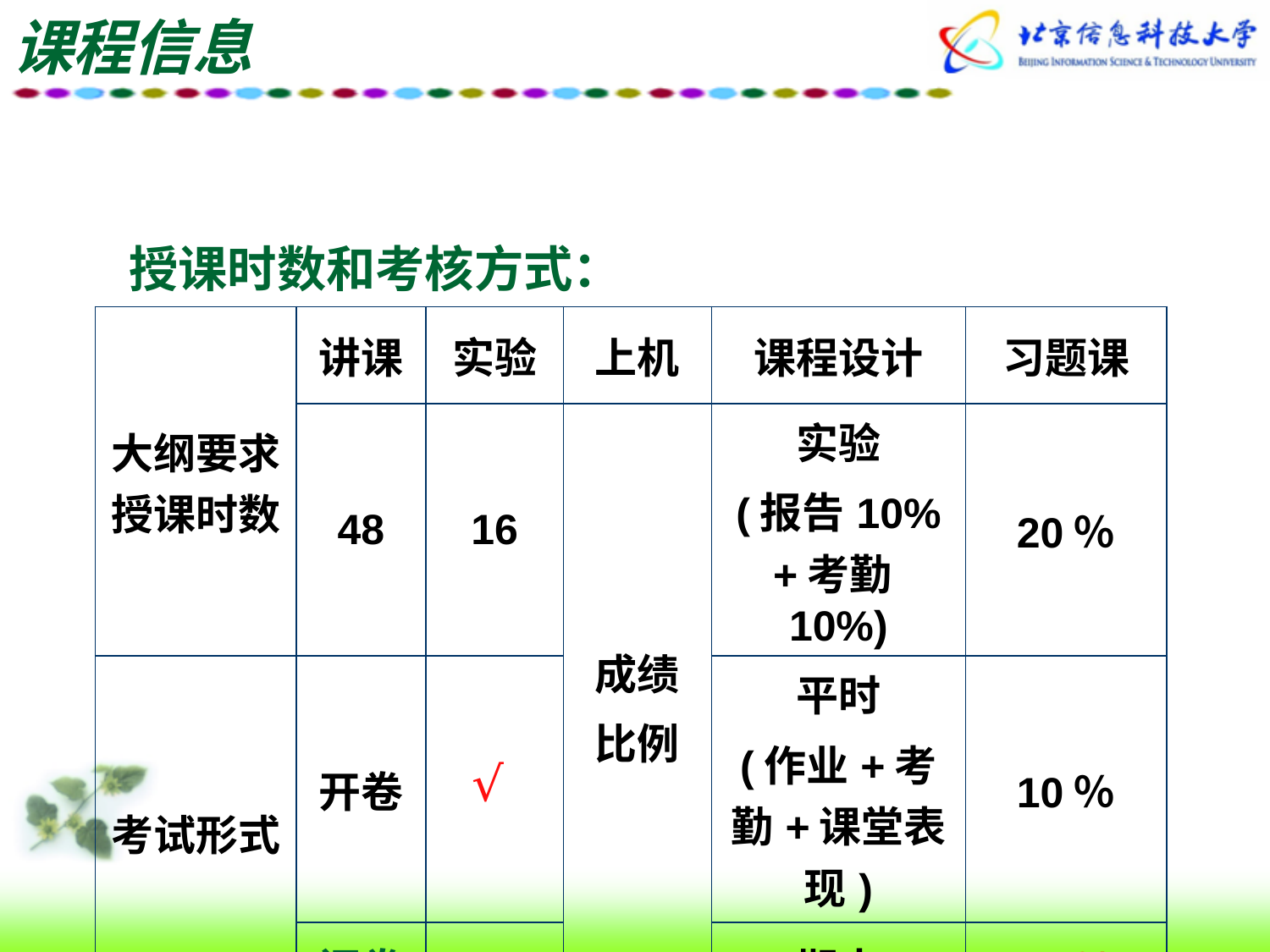

# 课程信息
授课时数和考核方式：
| 大纲要求授课时数 | 讲课 | 实验 | 上机 | 课程设计 | 习题课 |
| --- | --- | --- | --- | --- | --- |
|  | 48 | 16 | 成绩 比例 | 实验 (报告10%+考勤10%) | 20％ |
| 考试形式 | 开卷 |  |  | 平时 (作业+考勤+课堂表现) | 10％ |
|  | 闭卷 |  |  | 期末 | 70％ |
√